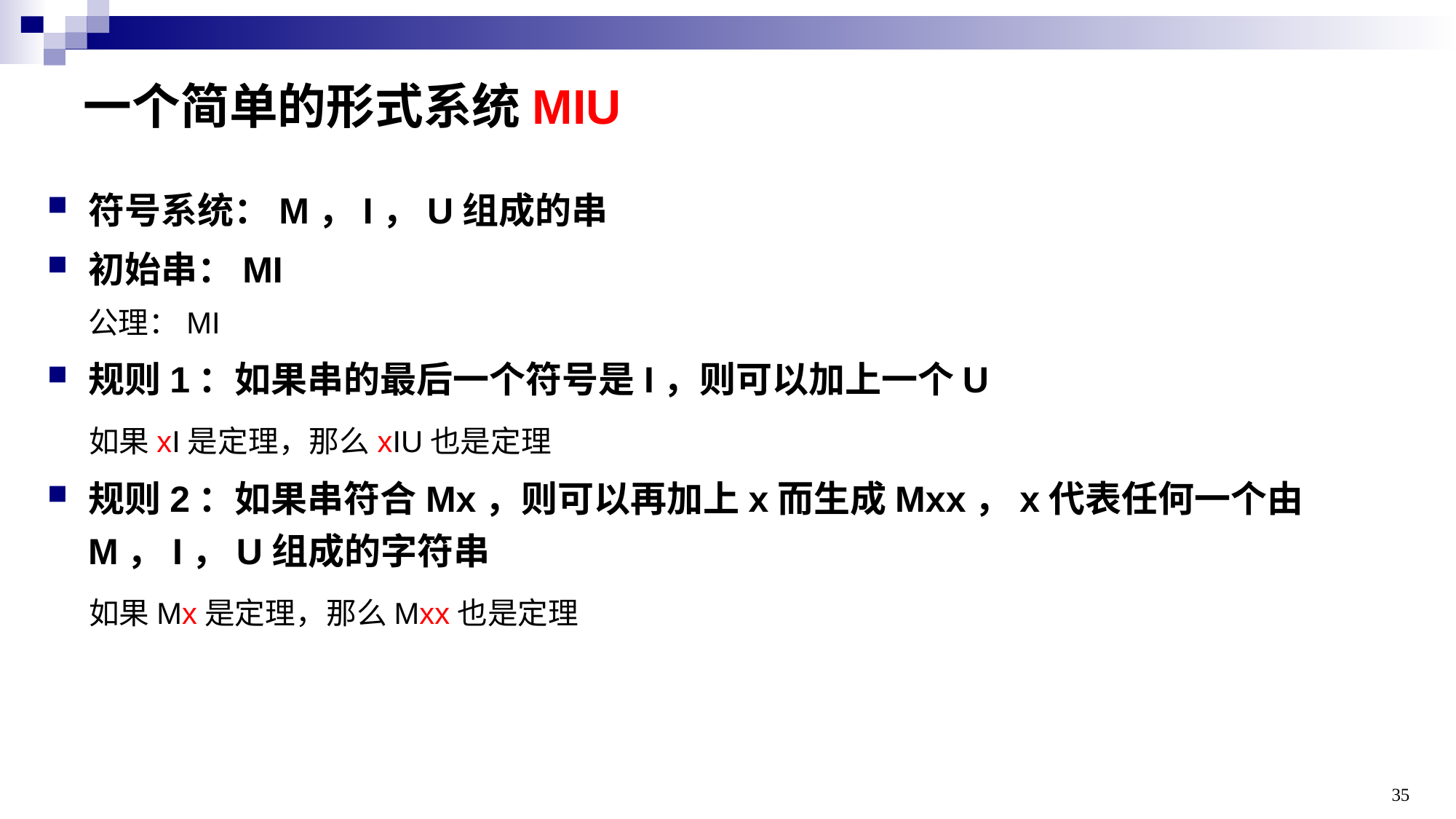

# 一个简单的形式系统MIU
符号系统：M，I，U组成的串
初始串：MI
     公理：MI
规则1：如果串的最后一个符号是I，则可以加上一个U
    如果xI是定理，那么xIU也是定理
规则2：如果串符合Mx，则可以再加上x而生成Mxx，x代表任何一个由M，I，U组成的字符串
    如果Mx是定理，那么Mxx也是定理
35